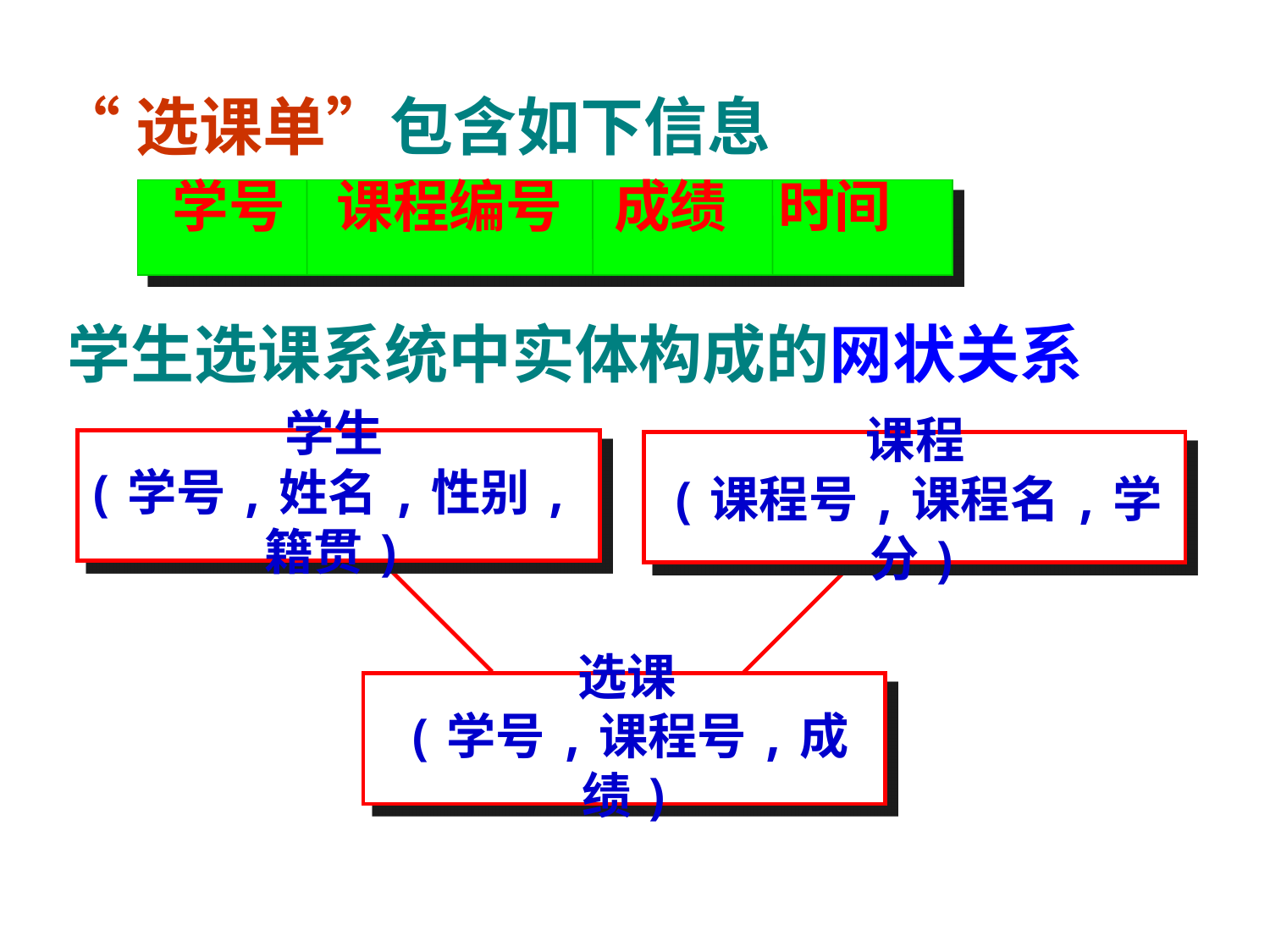

“选课单”包含如下信息
# 学号    课程编号    成绩    时间

学生选课系统中实体构成的网状关系
学生
(学号,姓名,性别,籍贯)

课程
(课程号,课程名,学分)

选课
(学号,课程号,成绩)

14